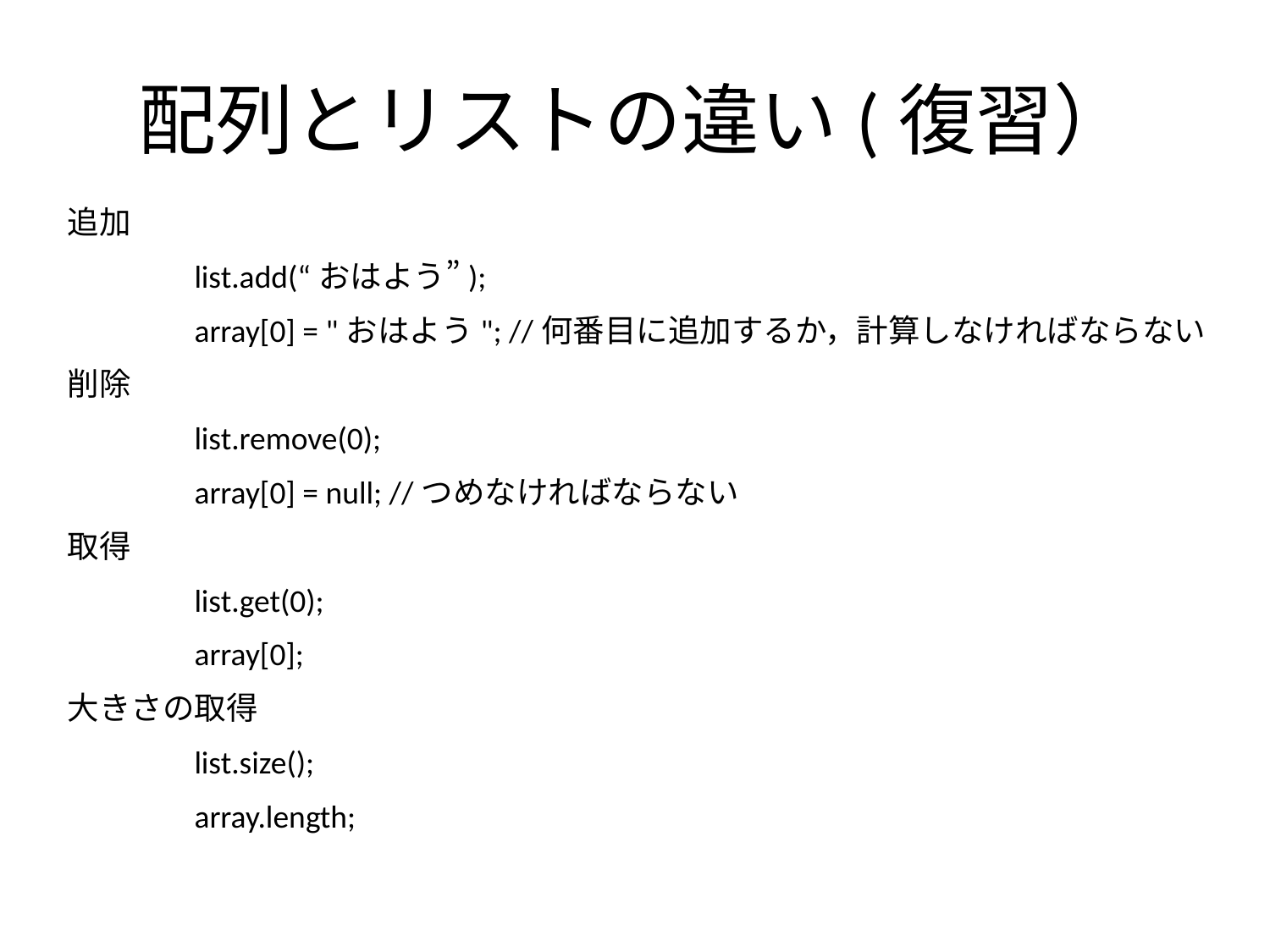

# 配列とリストの違い(復習）
追加
	list.add(“おはよう”);
	array[0] = "おはよう"; //何番目に追加するか，計算しなければならない
削除
	list.remove(0);
	array[0] = null; //つめなければならない
取得
	list.get(0);
	array[0];
大きさの取得
	list.size();
	array.length;